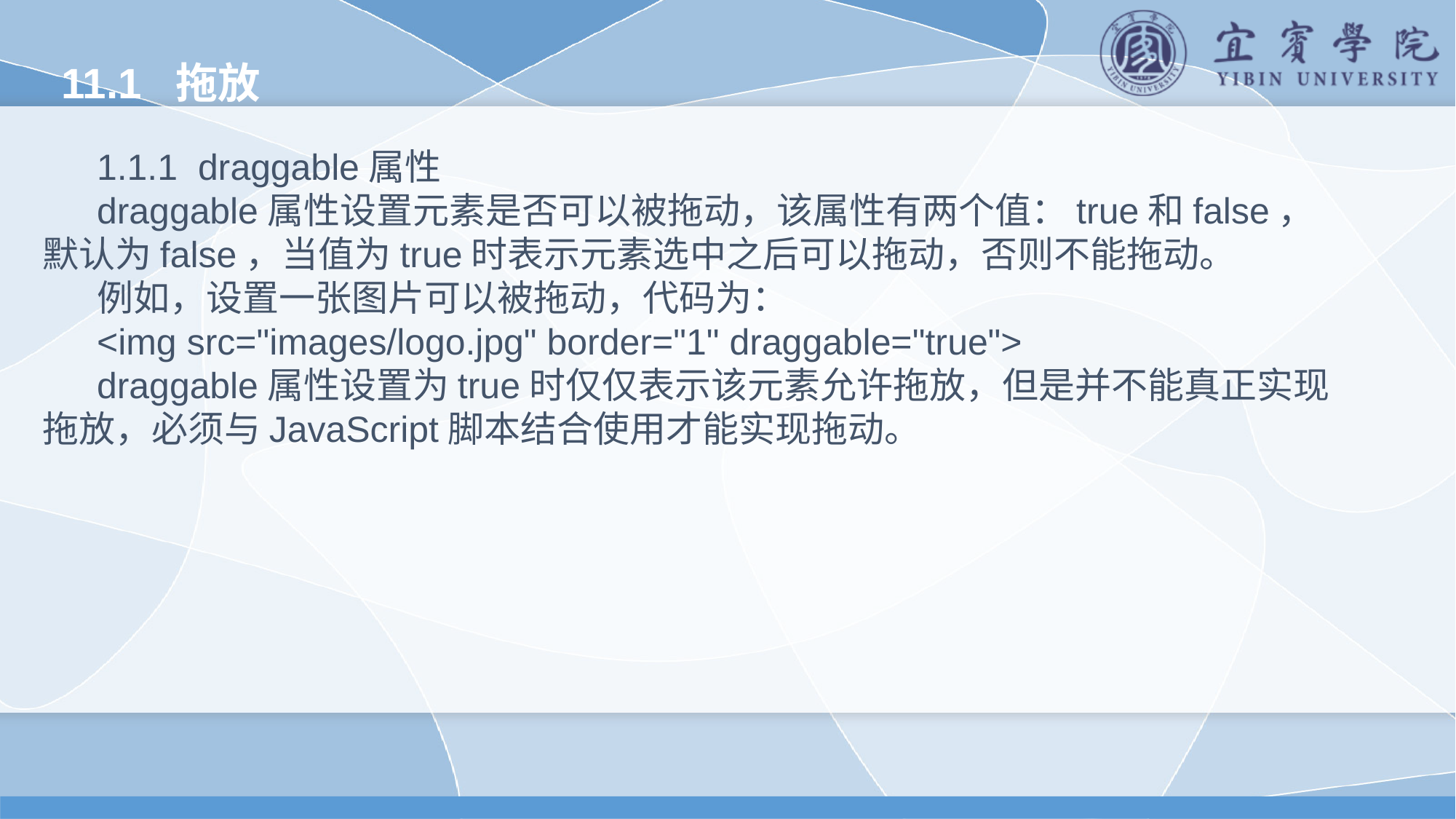

11.1  拖放
1.1.1  draggable属性
draggable属性设置元素是否可以被拖动，该属性有两个值：true和false，默认为false，当值为true时表示元素选中之后可以拖动，否则不能拖动。
例如，设置一张图片可以被拖动，代码为：
<img src="images/logo.jpg" border="1" draggable="true">
draggable属性设置为true时仅仅表示该元素允许拖放，但是并不能真正实现拖放，必须与JavaScript脚本结合使用才能实现拖动。